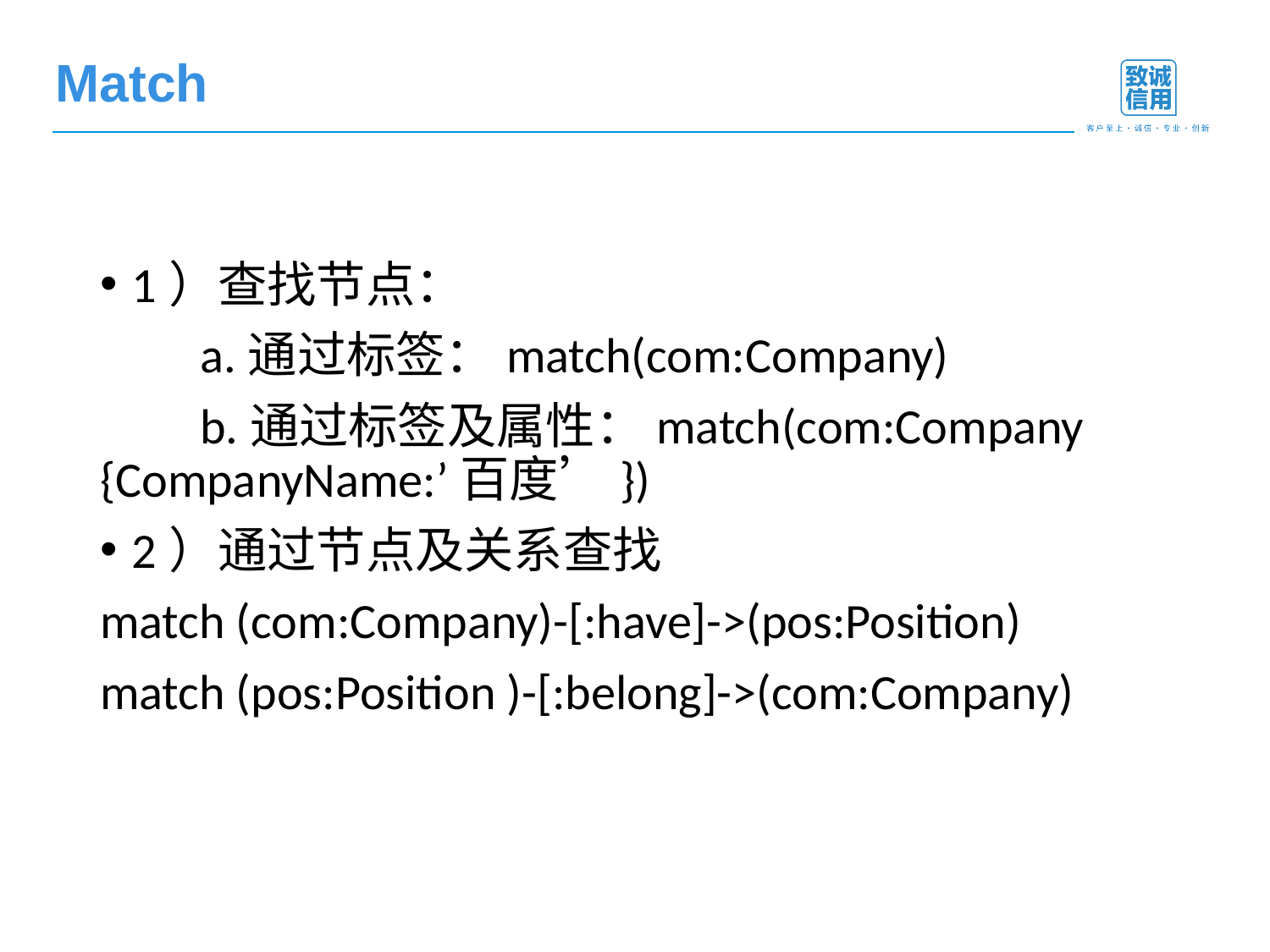

# Match
1）查找节点：
a.通过标签：match(com:Company)
b.通过标签及属性：match(com:Company {CompanyName:’百度’})
2）通过节点及关系查找
match (com:Company)-[:have]->(pos:Position)
match (pos:Position )-[:belong]->(com:Company)